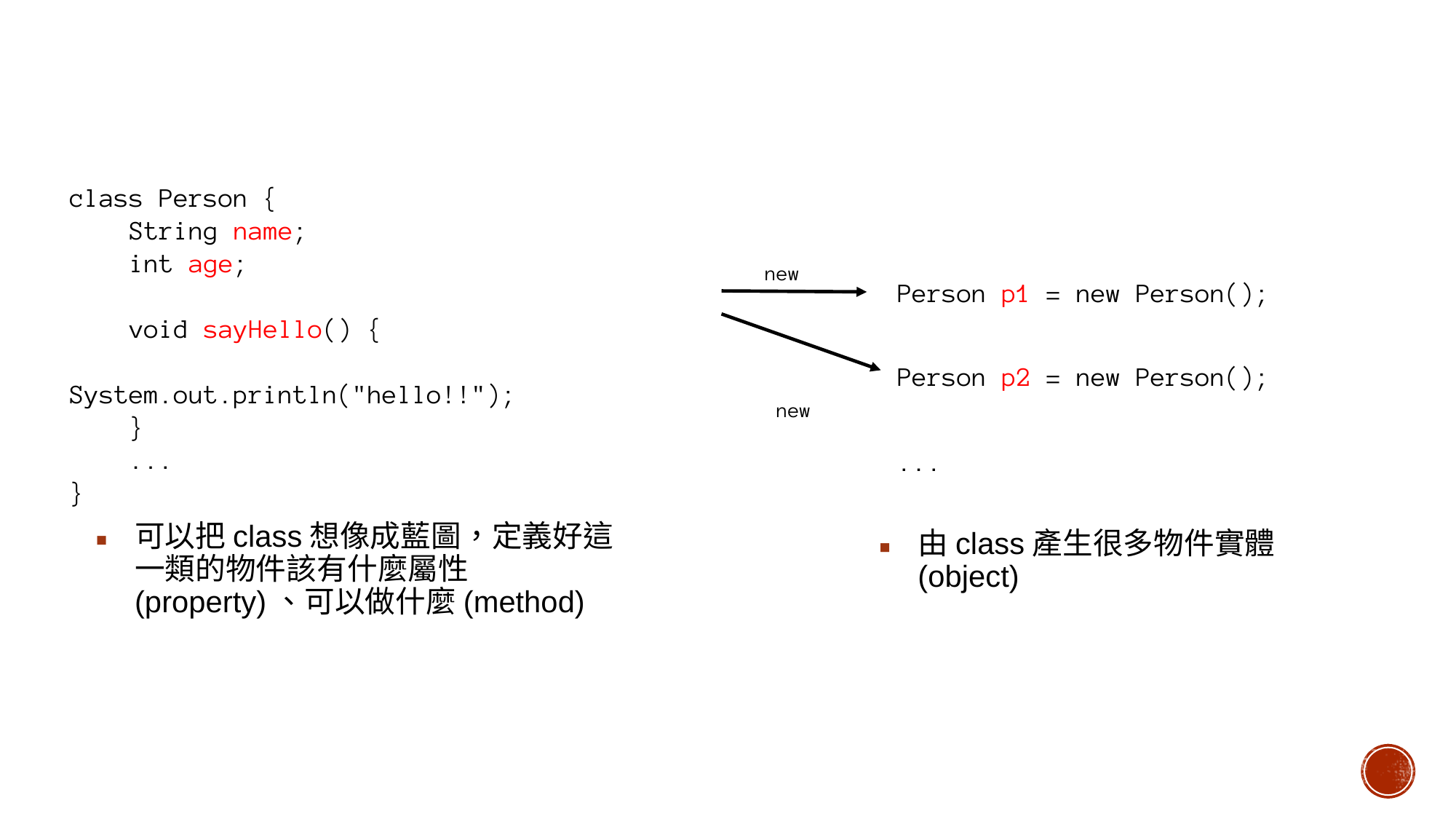

class Person {
    String name;
    int age;

    void sayHello() {
        System.out.println("hello!!");
    }
    ...
}
new
Person p1 = new Person();
Person p2 = new Person();
new
...
可以把class想像成藍圖，定義好這一類的物件該有什麼屬性(property)、可以做什麼(method)
由class產生很多物件實體(object)